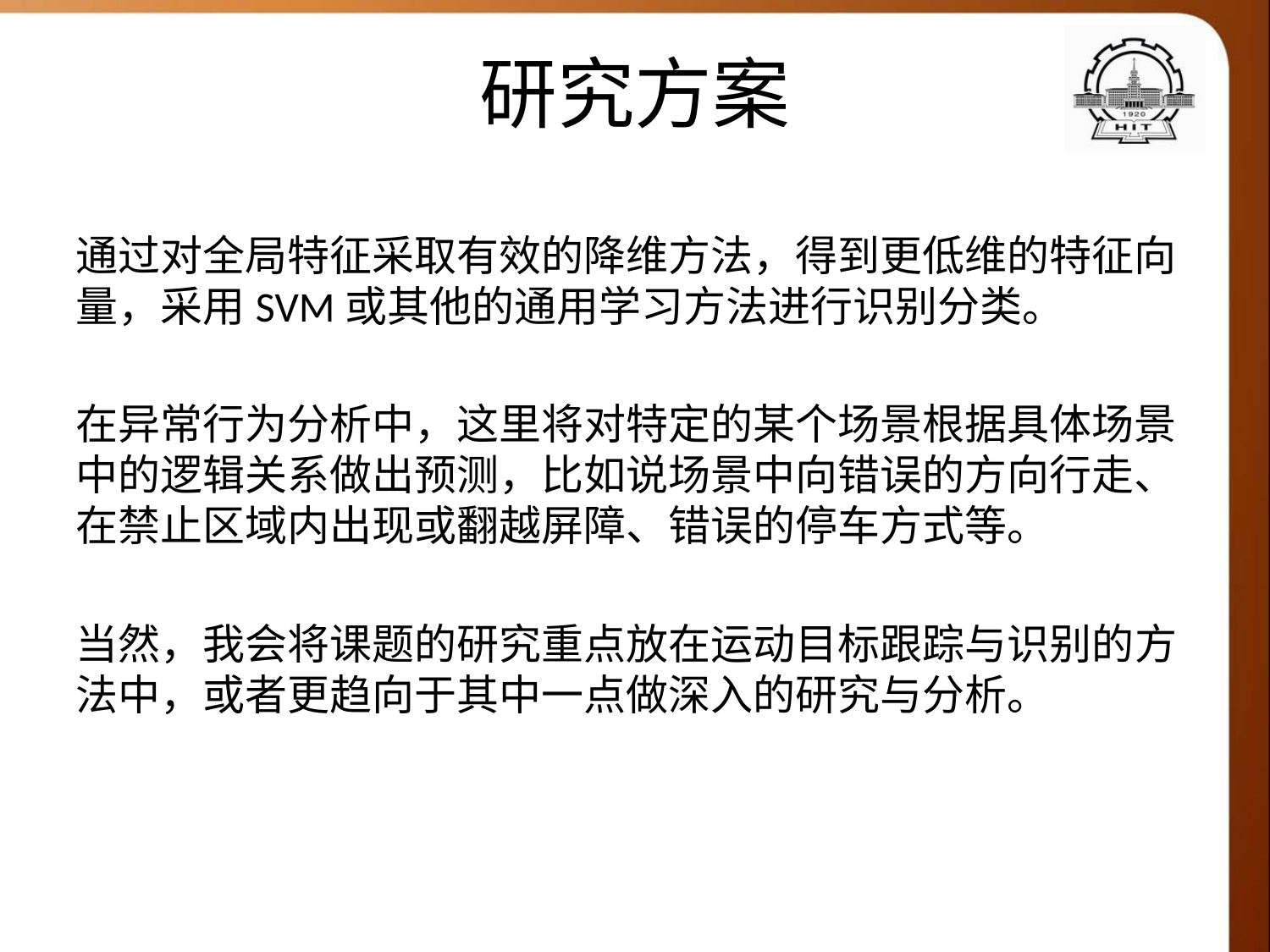

# 研究方案
通过对全局特征采取有效的降维方法，得到更低维的特征向量，采用SVM或其他的通用学习方法进行识别分类。

在异常行为分析中，这里将对特定的某个场景根据具体场景中的逻辑关系做出预测，比如说场景中向错误的方向行走、在禁止区域内出现或翻越屏障、错误的停车方式等。

当然，我会将课题的研究重点放在运动目标跟踪与识别的方法中，或者更趋向于其中一点做深入的研究与分析。